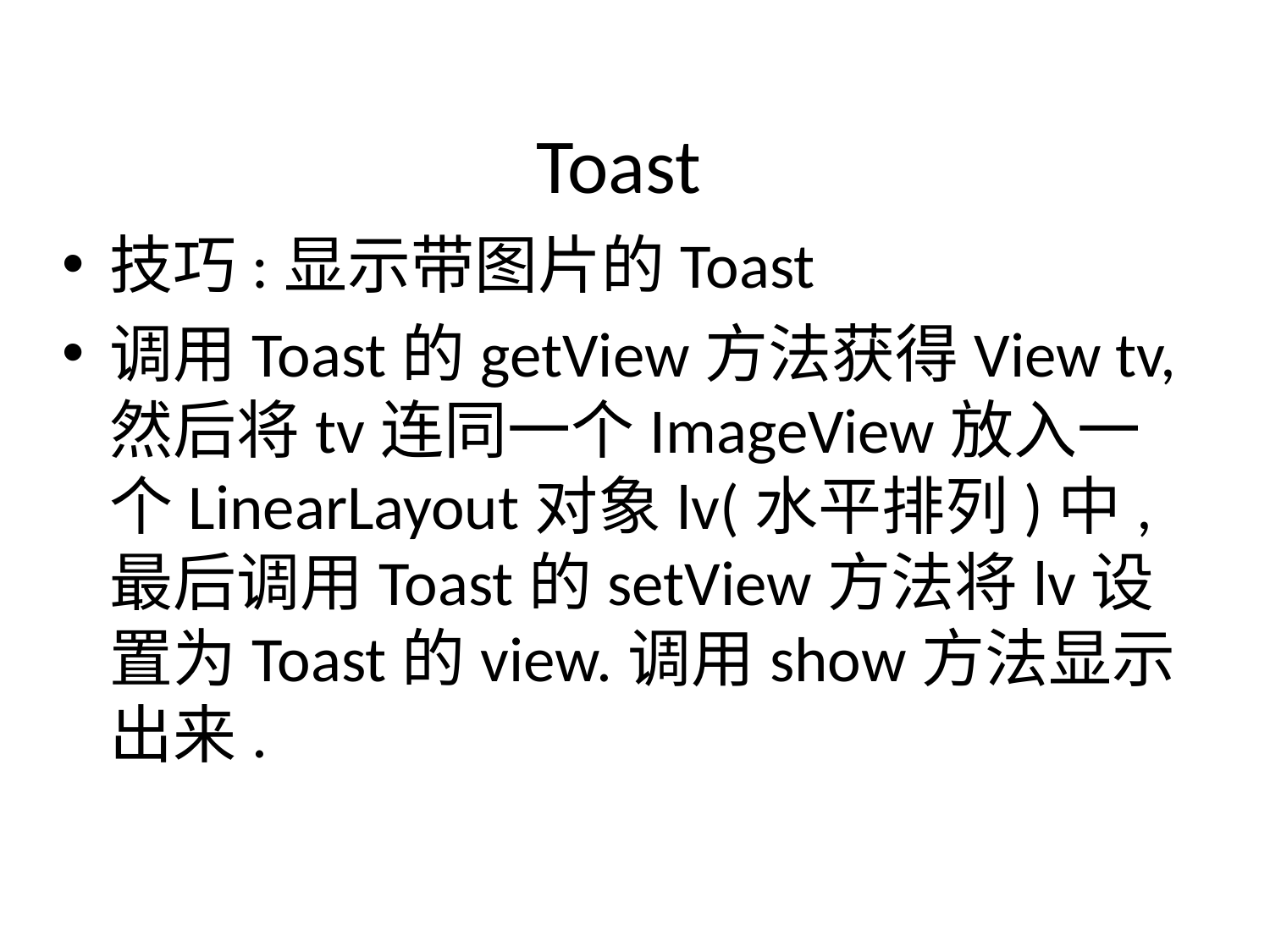

# Toast
技巧:显示带图片的Toast
调用Toast的getView方法获得View tv,然后将tv连同一个ImageView放入一个LinearLayout对象lv(水平排列)中,最后调用Toast的setView方法将lv设置为Toast的view.调用show方法显示出来.